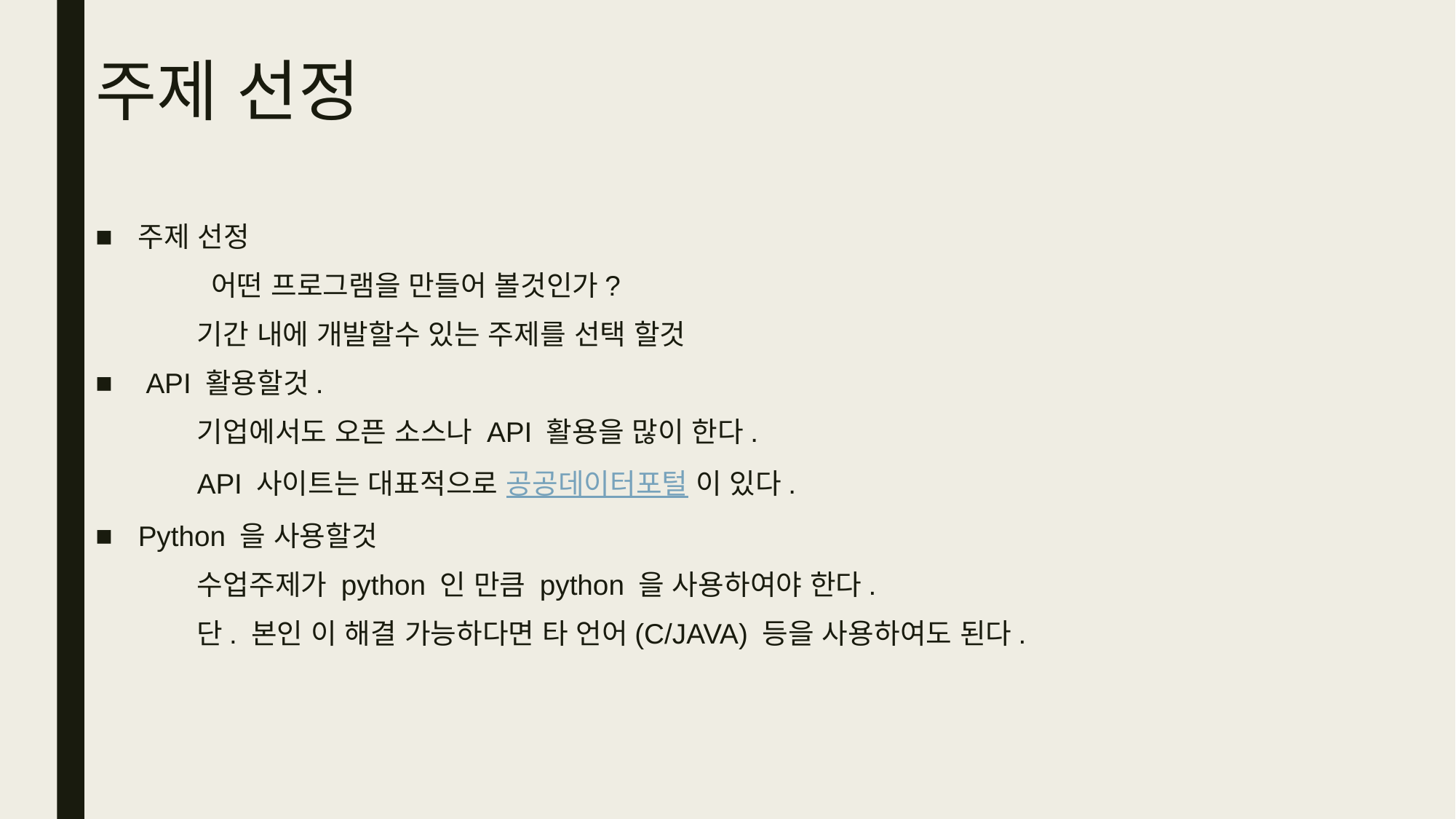

# 주제 선정
주제 선정
	 어떤 프로그램을 만들어 볼것인가?
	기간 내에 개발할수 있는 주제를 선택 할것
 API 활용할것.
 	기업에서도 오픈 소스나 API 활용을 많이 한다.
	API 사이트는 대표적으로 공공데이터포털 이 있다.
Python 을 사용할것
	수업주제가 python 인 만큼 python 을 사용하여야 한다.
	단. 본인 이 해결 가능하다면 타 언어(C/JAVA) 등을 사용하여도 된다.